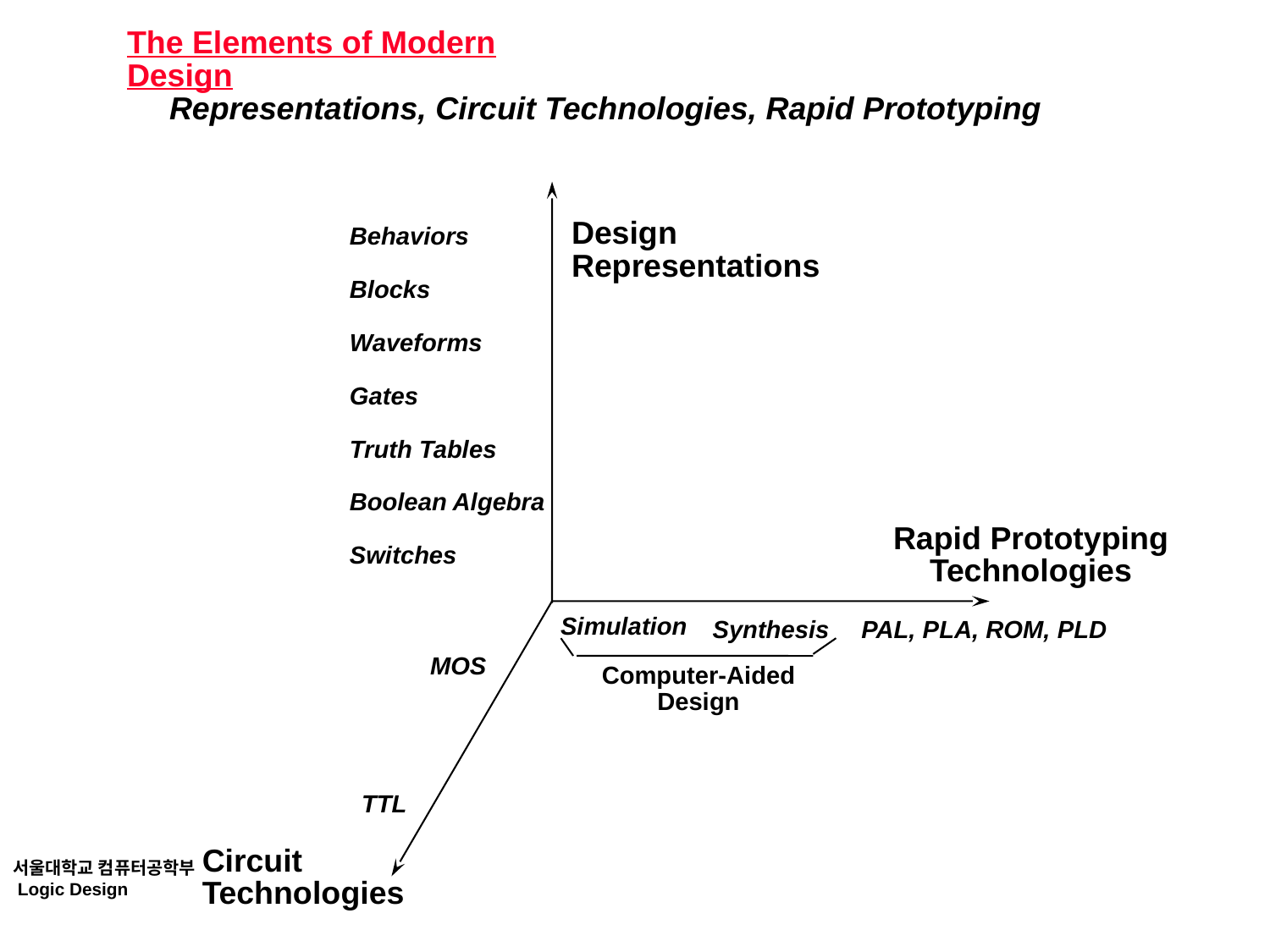

# The Elements of Modern Design
Representations, Circuit Technologies, Rapid Prototyping

Design
Representations
Behaviors

Blocks

Waveforms

Gates

Truth Tables

Boolean Algebra

Switches
Rapid Prototyping
Technologies

Simulation
Synthesis
PAL, PLA, ROM, PLD

MOS

Computer-Aided
Design
TTL
Circuit
Technologies
서울대학교 컴퓨터공학부
 Logic Design                                                                                                                                                                                                               Chap1.51